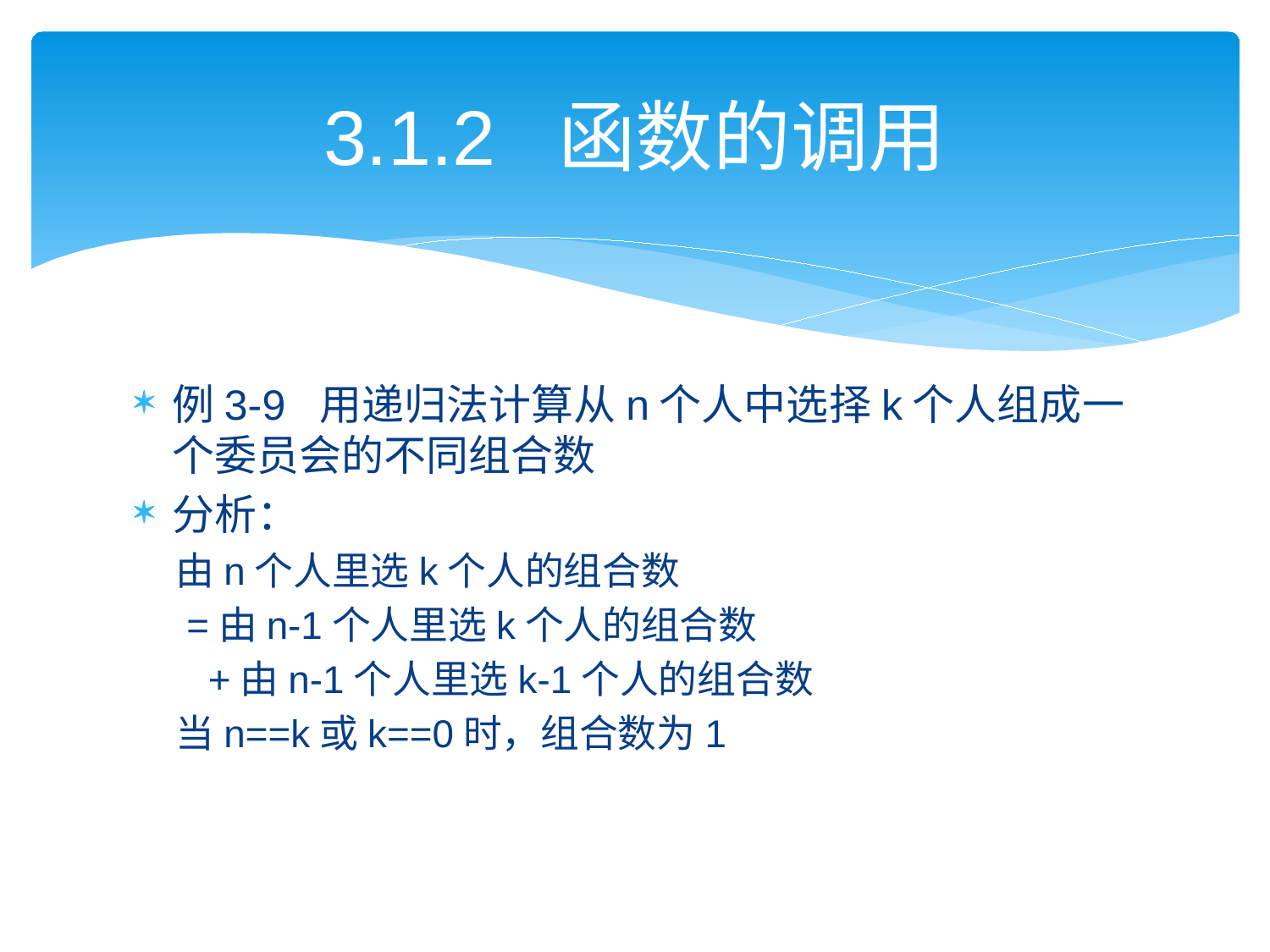

# 3.1.2  函数的调用
例3-9  用递归法计算从n个人中选择k个人组成一个委员会的不同组合数
分析：
由n个人里选k个人的组合数
 =由n-1个人里选k个人的组合数
   +由n-1个人里选k-1个人的组合数
当n==k或k==0时，组合数为1